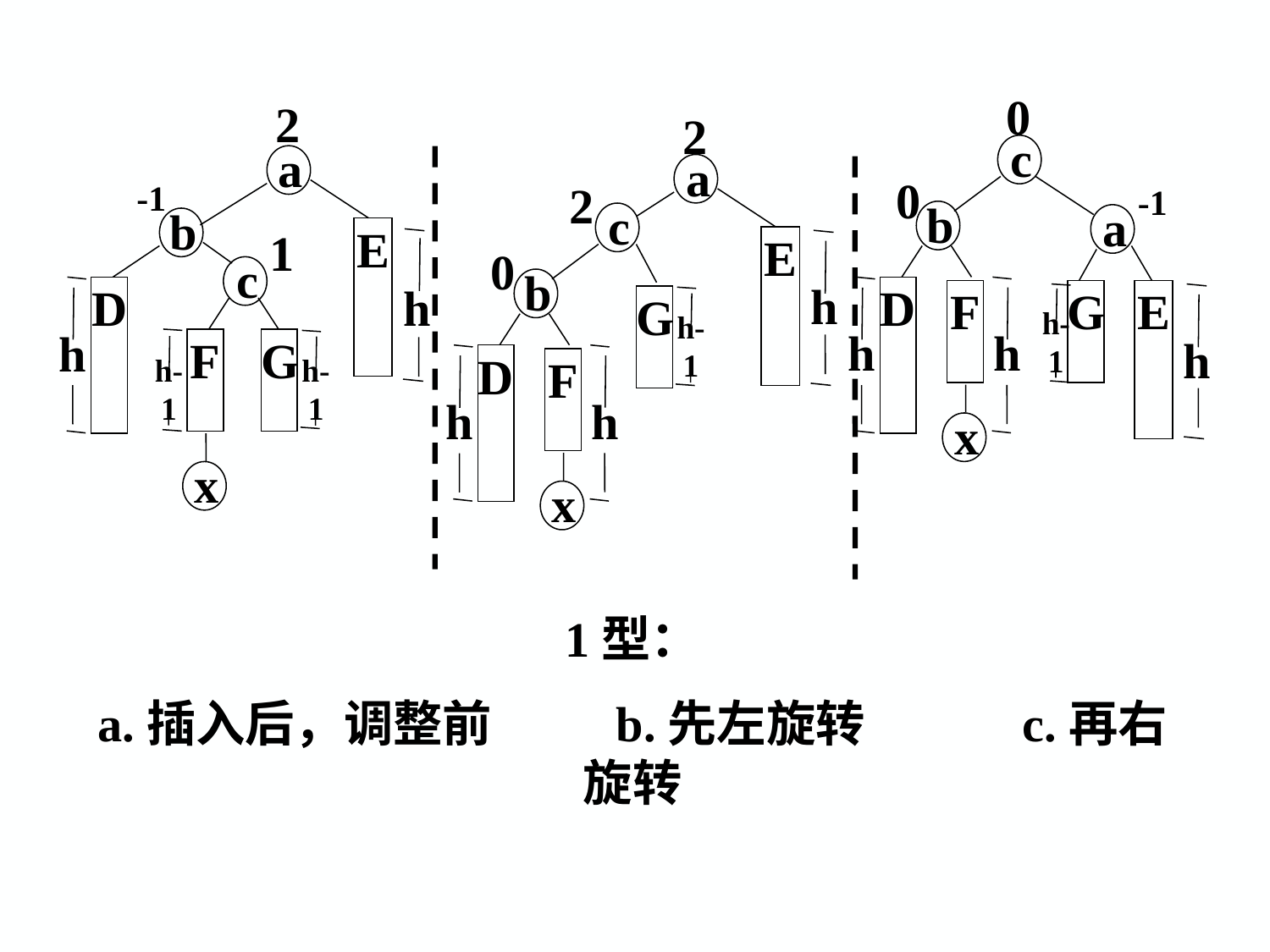

0

c

b

D

F

h

h

x

a

G
E

h

h-1

0

-1

2

a

b

E

c

h-1

F
G

h-1

D
h

h

x

-1

1

2

a

c

E

h

G

h-1

b

D

F

h

h

x

2

0

1型：
a.插入后，调整前          b.先左旋转             c.再右旋转